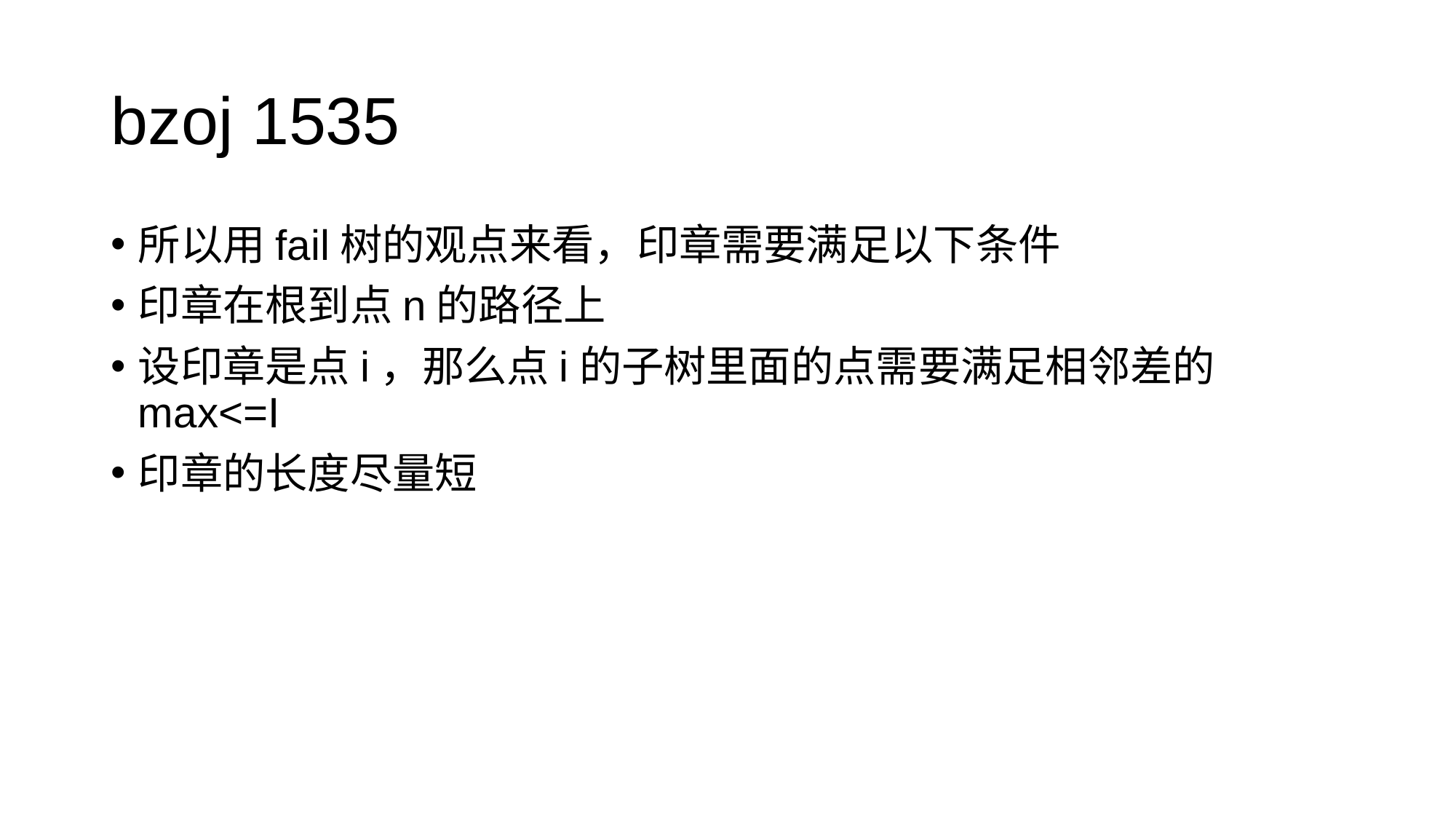

# bzoj 1535
所以用fail树的观点来看，印章需要满足以下条件
印章在根到点n的路径上
设印章是点i，那么点i的子树里面的点需要满足相邻差的max<=I
印章的长度尽量短